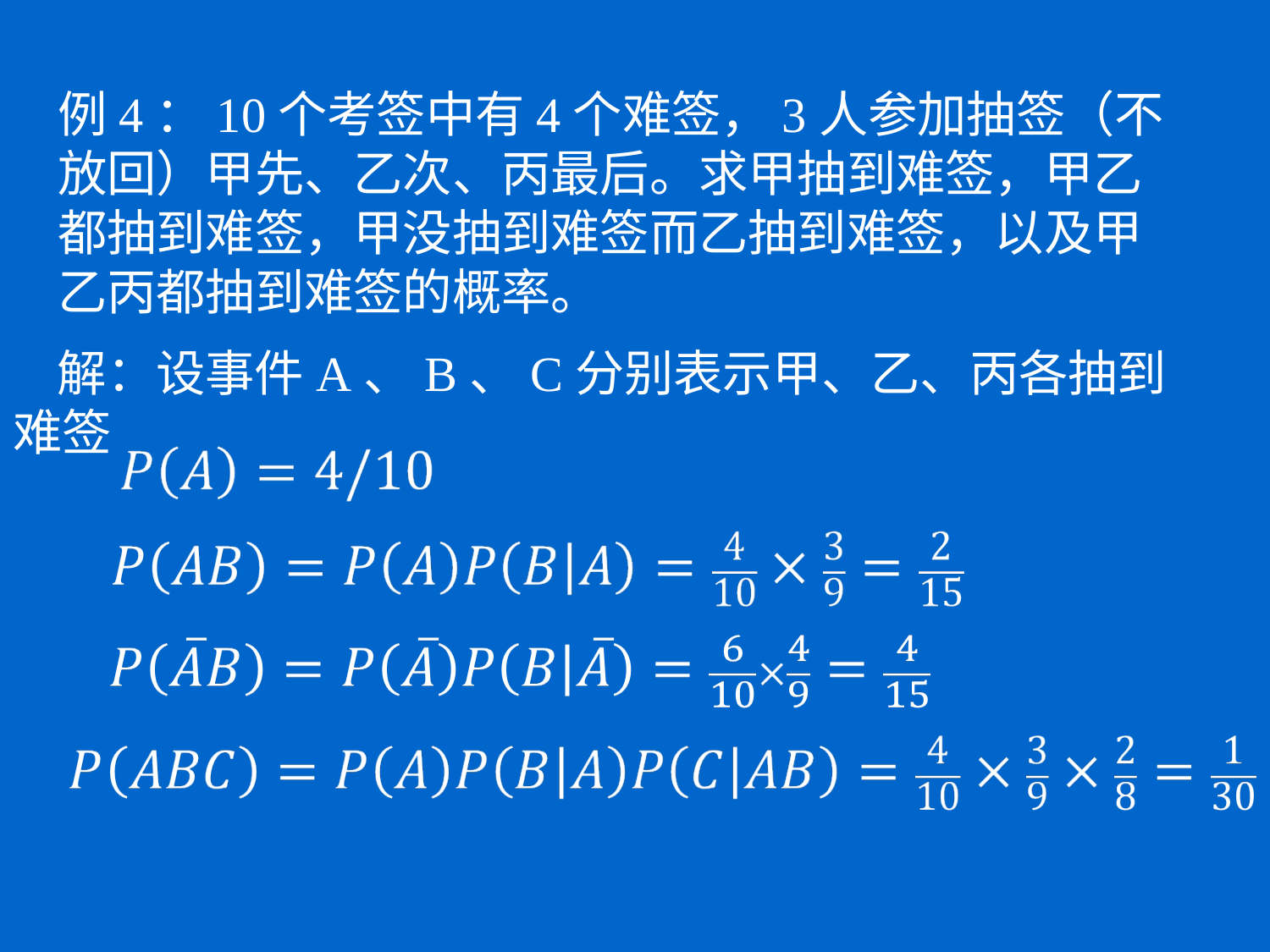

# 例4：10个考签中有4个难签，3人参加抽签（不放回）甲先、乙次、丙最后。求甲抽到难签，甲乙都抽到难签，甲没抽到难签而乙抽到难签，以及甲乙丙都抽到难签的概率。
   解：设事件A、B、C分别表示甲、乙、丙各抽到难签